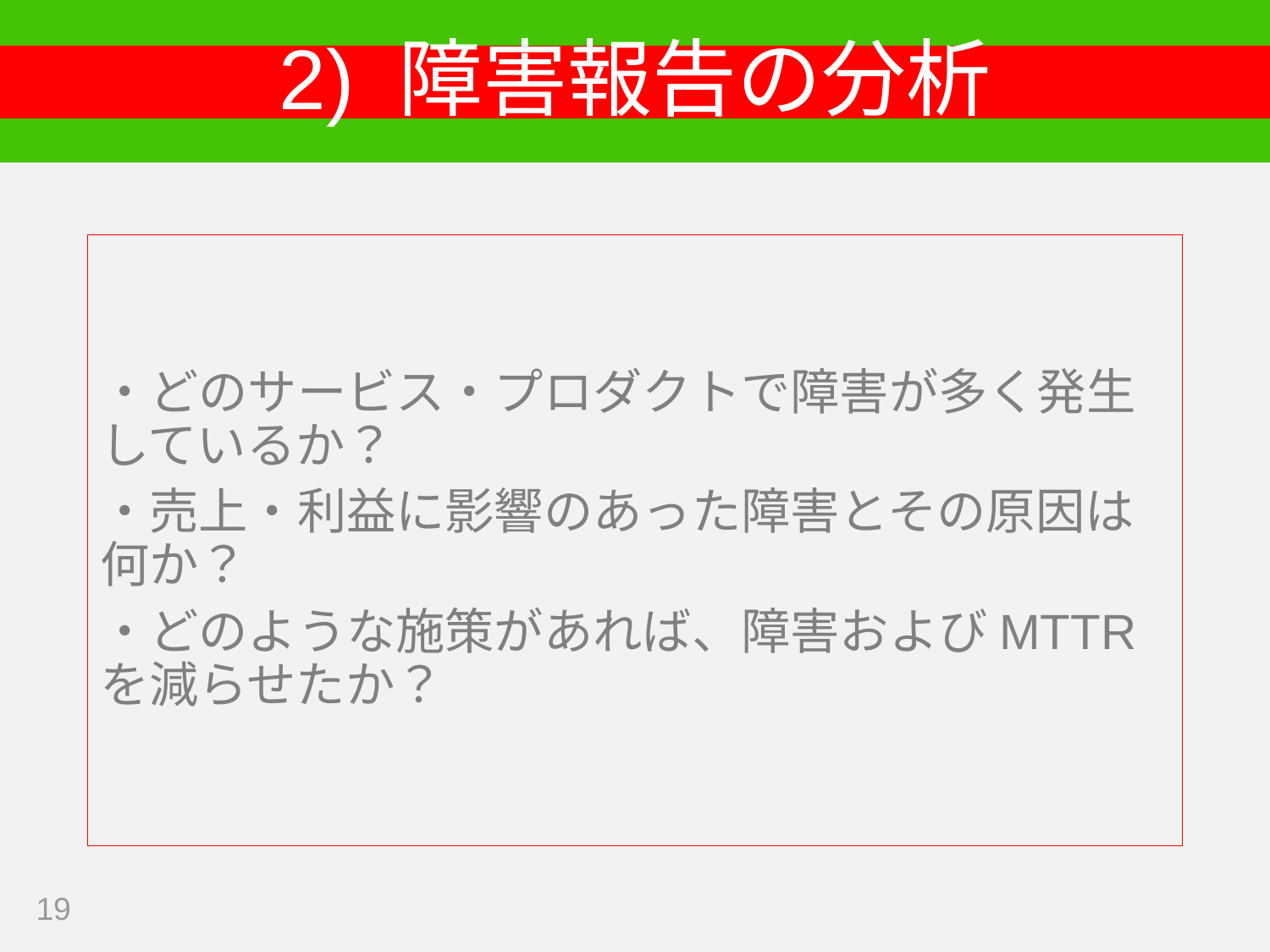

# 2) 障害報告の分析
・どのサービス・プロダクトで障害が多く発生しているか？
・売上・利益に影響のあった障害とその原因は何か？
・どのような施策があれば、障害およびMTTRを減らせたか？
19